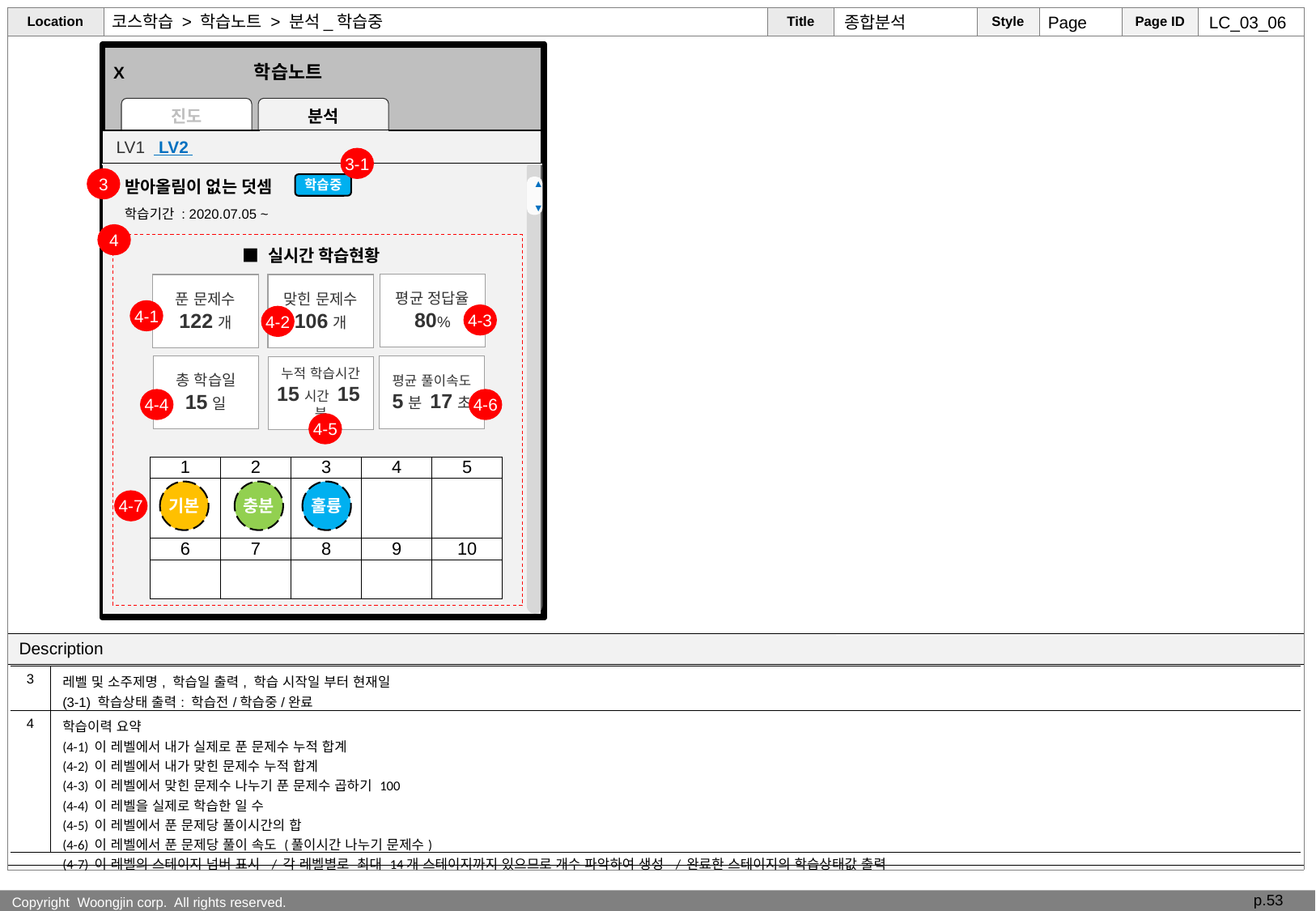

# 코스학습 > 학습노트 > 분석_학습중
종합분석
Page
LC_03_06

  X                           학습노트
진도
분석
  LV1   LV2 1
3-1

3
학습중
받아올림이 없는 덧셈
▲

▼
학습기간 : 2020.07.05 ~
4

■ 실시간 학습현황
평균 정답율
80%
푼 문제수
122개
맞힌 문제수
106개
4-1
4-3
4-2
총 학습일
15일
평균 풀이속도
5분 17초
누적 학습시간
15시간 15분
4-4
4-6
4-5
| 1 | 2 | 3 | 4 | 5 |
| --- | --- | --- | --- | --- |
|  |  |  |  |  |
| 6 | 7 | 8 | 9 | 10 |
|  |  |  |  |  |
기본
충분
훌륭
4-7
| 3 | 레벨 및 소주제명, 학습일 출력, 학습 시작일 부터 현재일 (3-1) 학습상태 출력: 학습전/학습중/완료 |
| --- | --- |
| 4 | 학습이력 요약 (4-1) 이 레벨에서 내가 실제로 푼 문제수 누적 합계 (4-2) 이 레벨에서 내가 맞힌 문제수 누적 합계 (4-3) 이 레벨에서 맞힌 문제수 나누기 푼 문제수 곱하기 100 (4-4) 이 레벨을 실제로 학습한 일 수 (4-5) 이 레벨에서 푼 문제당 풀이시간의 합 (4-6) 이 레벨에서 푼 문제당 풀이 속도 (풀이시간 나누기 문제수) (4-7) 이 레벨의 스테이지 넘버 표시 / 각 레벨별로 최대 14개 스테이지까지 있으므로 개수 파악하여 생성 / 완료한 스테이지의 학습상태값 출력 |